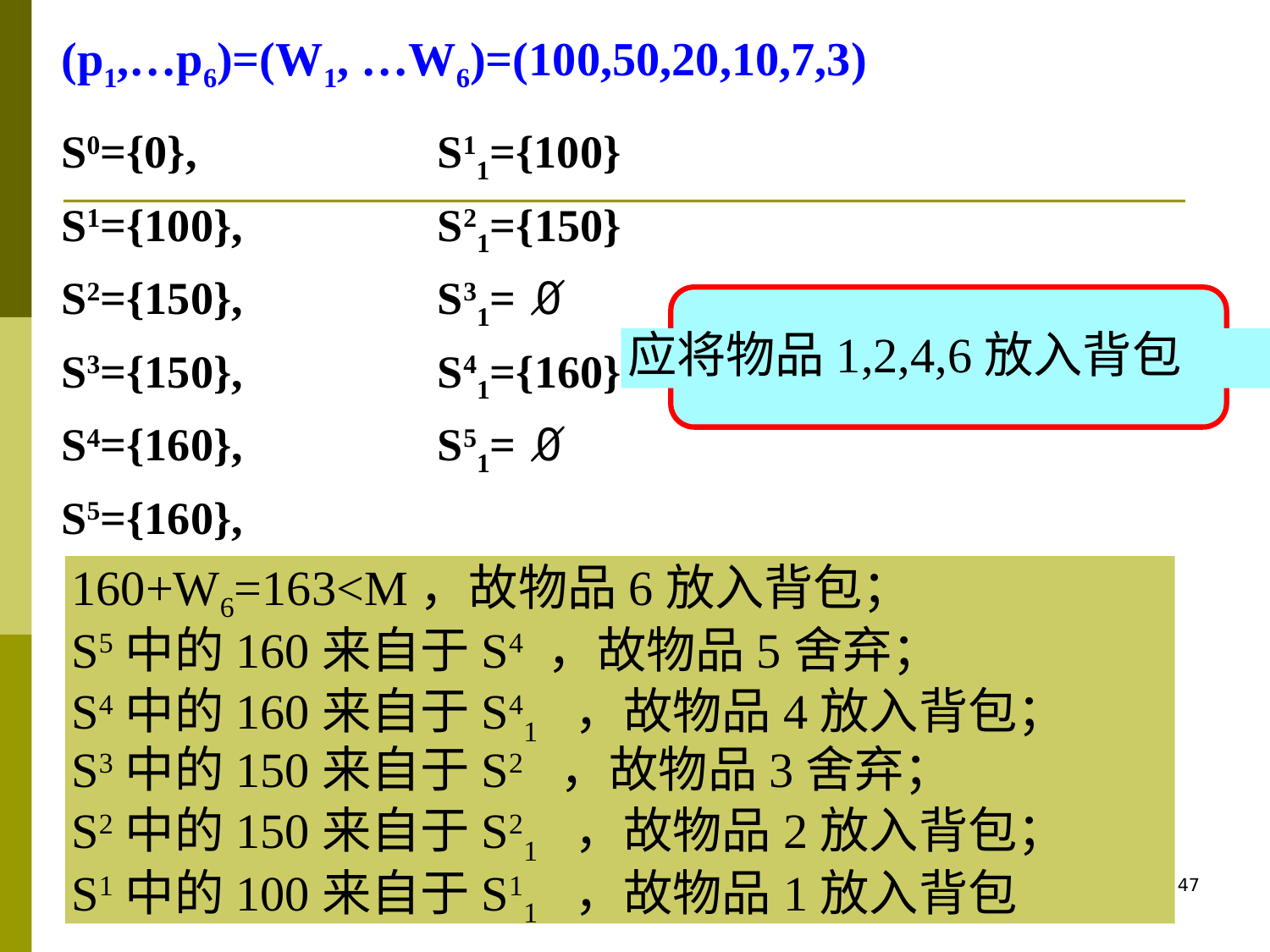

(p1,…p6)=(W1, …W6)=(100,50,20,10,7,3)
S0={0},                     S11={100}
S1={100},                 S21={150}
S2={150},                 S31= ∅
S3={150},                 S41={160}
S4={160},                 S51= ∅
S5={160},

应将物品1,2,4,6放入背包
160+W6=163<M，故物品6放入背包；
S5中的160来自于S4 ，故物品5舍弃；
S4中的160来自于S41  ，故物品4放入背包；
S3中的150来自于S2  ，故物品3舍弃；
S2中的150来自于S21  ，故物品2放入背包；
S1中的100来自于S11  ，故物品1放入背包
47